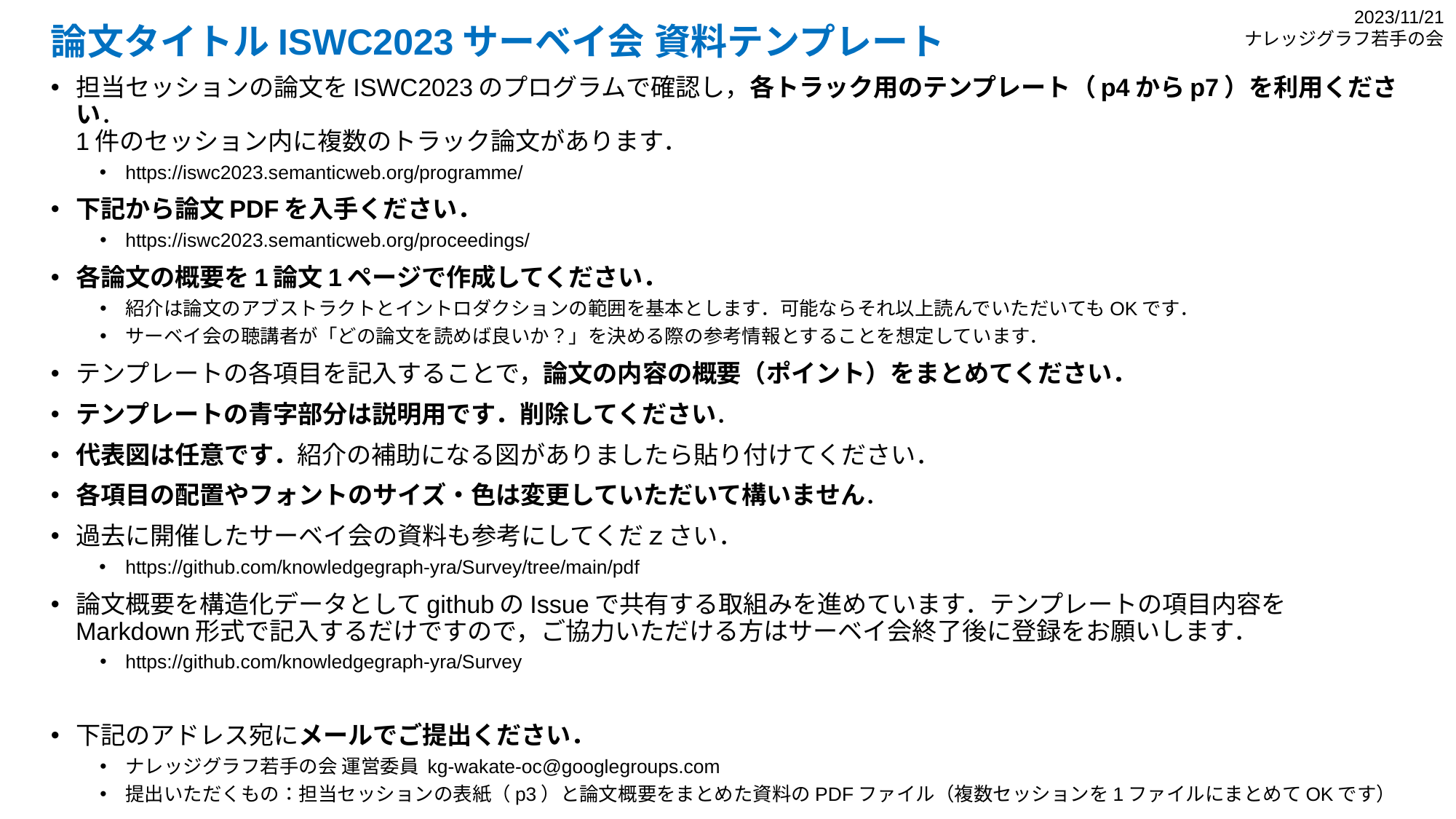

2023/11/21
ナレッジグラフ若手の会
# 論文タイトルISWC2023サーベイ会 資料テンプレート
担当セッションの論文をISWC2023のプログラムで確認し，各トラック用のテンプレート（p4からp7）を利用ください．
1件のセッション内に複数のトラック論文があります．
https://iswc2023.semanticweb.org/programme/
下記から論文PDFを入手ください．
https://iswc2023.semanticweb.org/proceedings/
各論文の概要を1論文1ページで作成してください．
紹介は論文のアブストラクトとイントロダクションの範囲を基本とします．可能ならそれ以上読んでいただいてもOKです．
サーベイ会の聴講者が「どの論文を読めば良いか？」を決める際の参考情報とすることを想定しています．
テンプレートの各項目を記入することで，論文の内容の概要（ポイント）をまとめてください．
テンプレートの青字部分は説明用です．削除してください．
代表図は任意です．紹介の補助になる図がありましたら貼り付けてください．
各項目の配置やフォントのサイズ・色は変更していただいて構いません．
過去に開催したサーベイ会の資料も参考にしてくだｚさい．
https://github.com/knowledgegraph-yra/Survey/tree/main/pdf
論文概要を構造化データとしてgithubのIssueで共有する取組みを進めています．テンプレートの項目内容をMarkdown形式で記入するだけですので，ご協力いただける方はサーベイ会終了後に登録をお願いします．
https://github.com/knowledgegraph-yra/Survey

下記のアドレス宛にメールでご提出ください．
ナレッジグラフ若手の会 運営委員 kg-wakate-oc@googlegroups.com
提出いただくもの：担当セッションの表紙（p3）と論文概要をまとめた資料のPDFファイル（複数セッションを1ファイルにまとめてOKです）